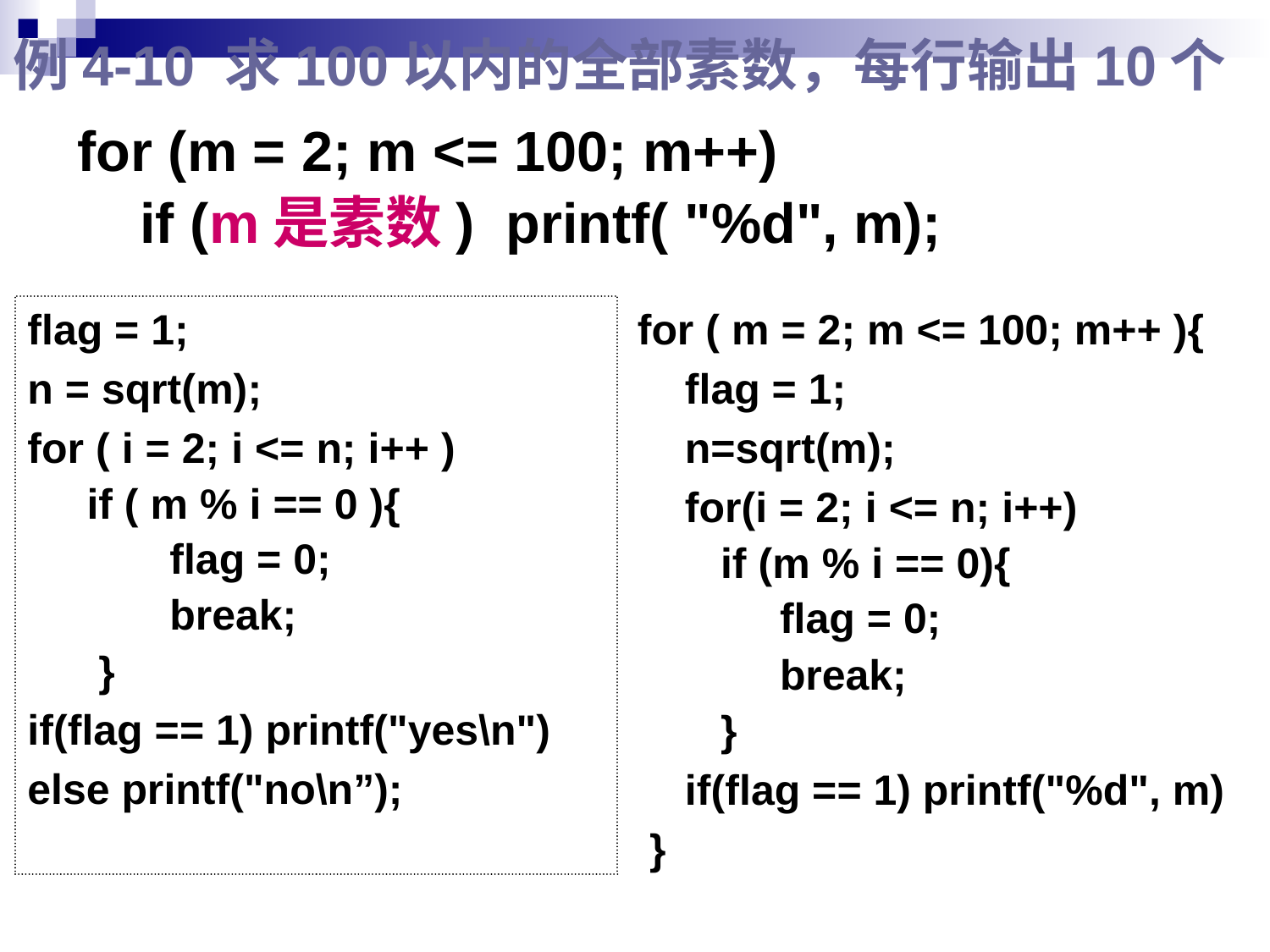

# 例4-10 求100以内的全部素数，每行输出10个
for (m = 2; m <= 100; m++)
    if (m是素数)  printf( "%d", m);
flag = 1;
n = sqrt(m);
for ( i = 2; i <= n; i++ )
     if ( m % i == 0 ){
            flag = 0;
            break;
      }
if(flag == 1) printf("yes\n")
else printf("no\n”);
for ( m = 2; m <= 100; m++ ){
    flag = 1;
    n=sqrt(m);
    for(i = 2; i <= n; i++)
       if (m % i == 0){
            flag = 0;
            break;
       }
    if(flag == 1) printf("%d", m)
 }